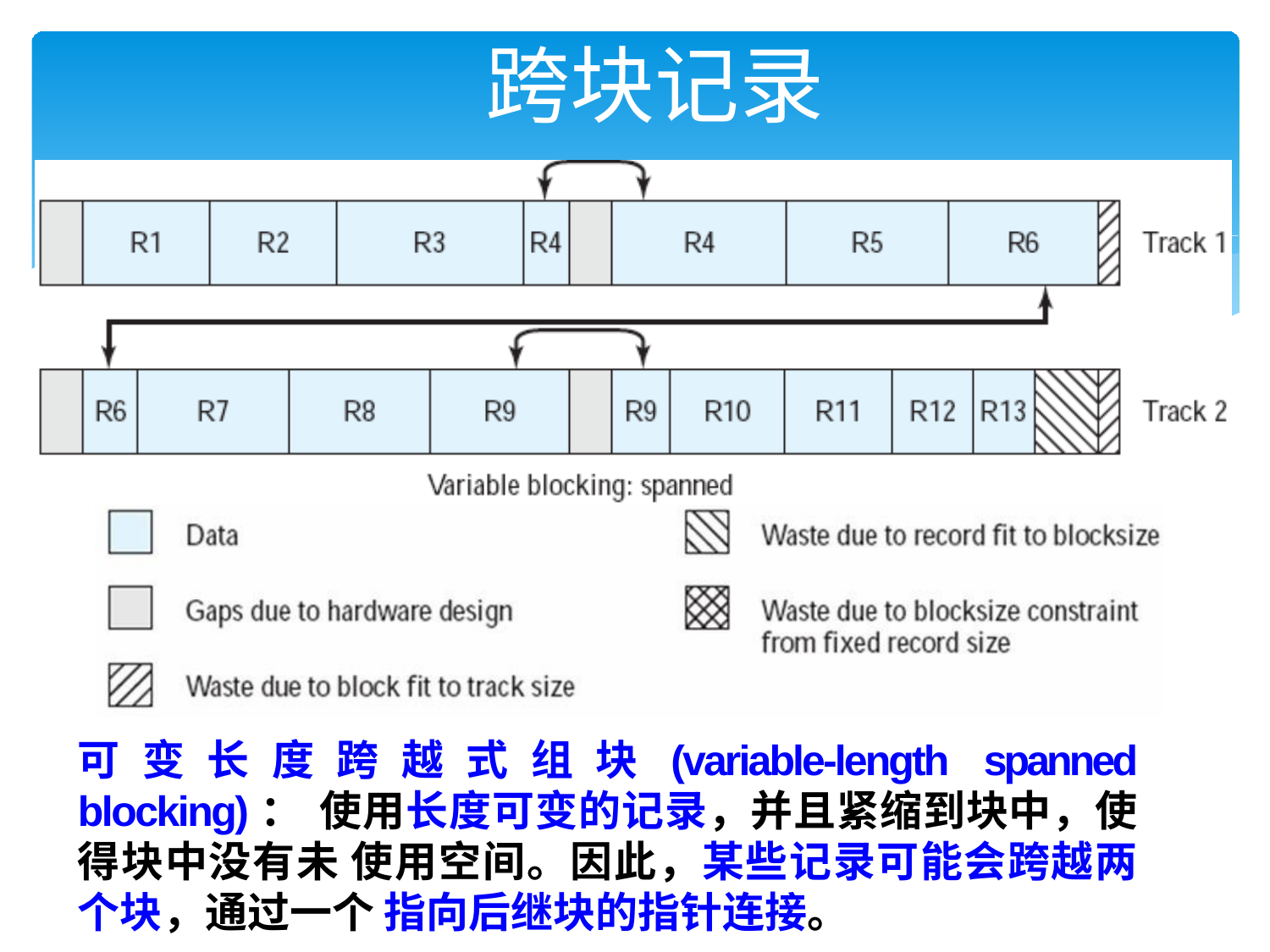

# 跨块记录

可变长度跨越式组块(variable-length spanned blocking)：  使用长度可变的记录，并且紧缩到块中，使得块中没有未 使用空间。因此，某些记录可能会跨越两个块，通过一个 指向后继块的指针连接。
55